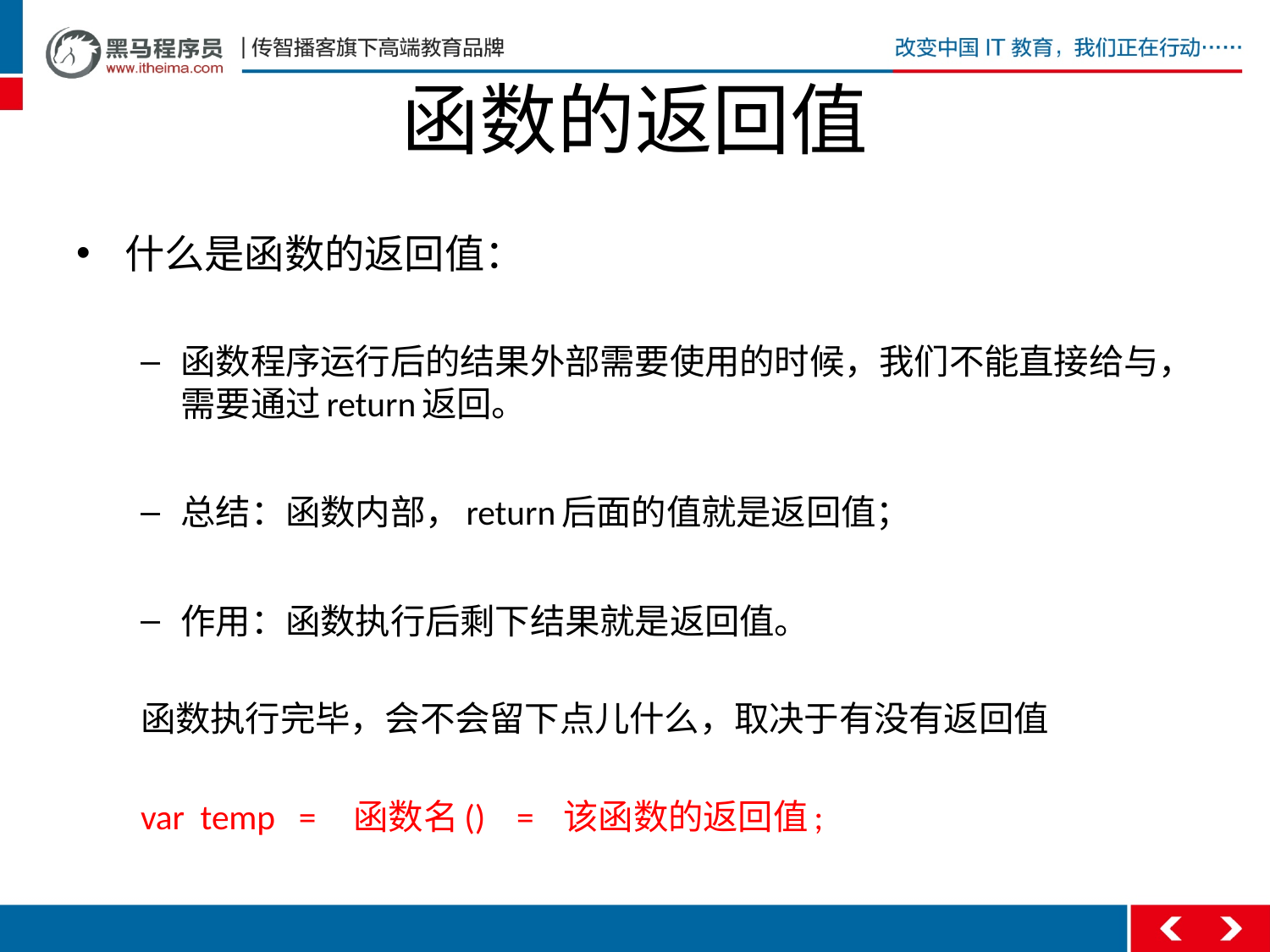

# 函数的返回值
什么是函数的返回值：

函数程序运行后的结果外部需要使用的时候，我们不能直接给与，需要通过return返回。

总结：函数内部，return后面的值就是返回值；

作用：函数执行后剩下结果就是返回值。

函数执行完毕，会不会留下点儿什么，取决于有没有返回值

		var  temp   =    函数名()    =   该函数的返回值;